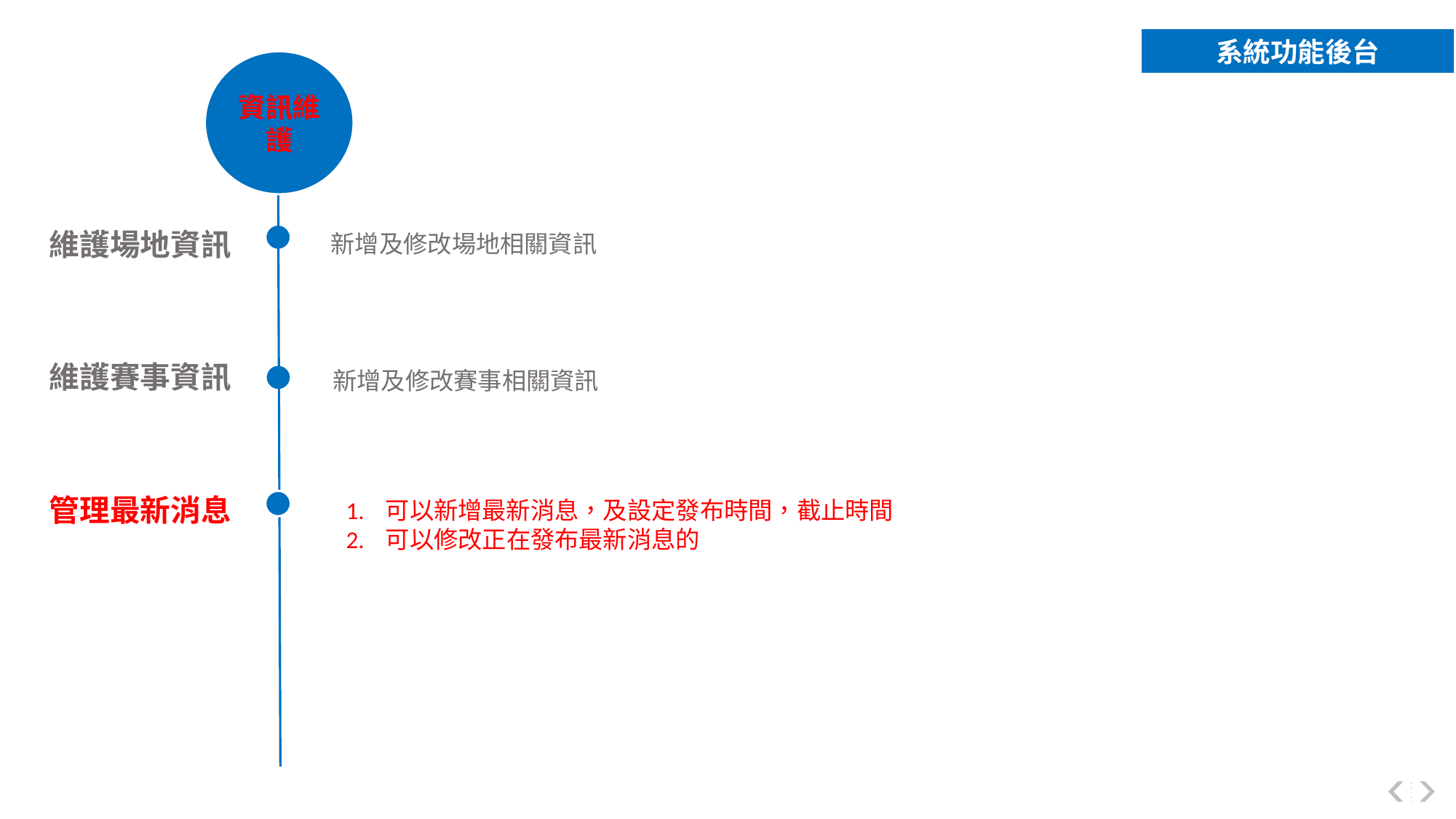

系統功能後台
資訊維護
維護場地資訊
新增及修改場地相關資訊

維護賽事資訊
新增及修改賽事相關資訊

管理最新消息
可以新增最新消息，及設定發布時間，截止時間
可以修改正在發布最新消息的